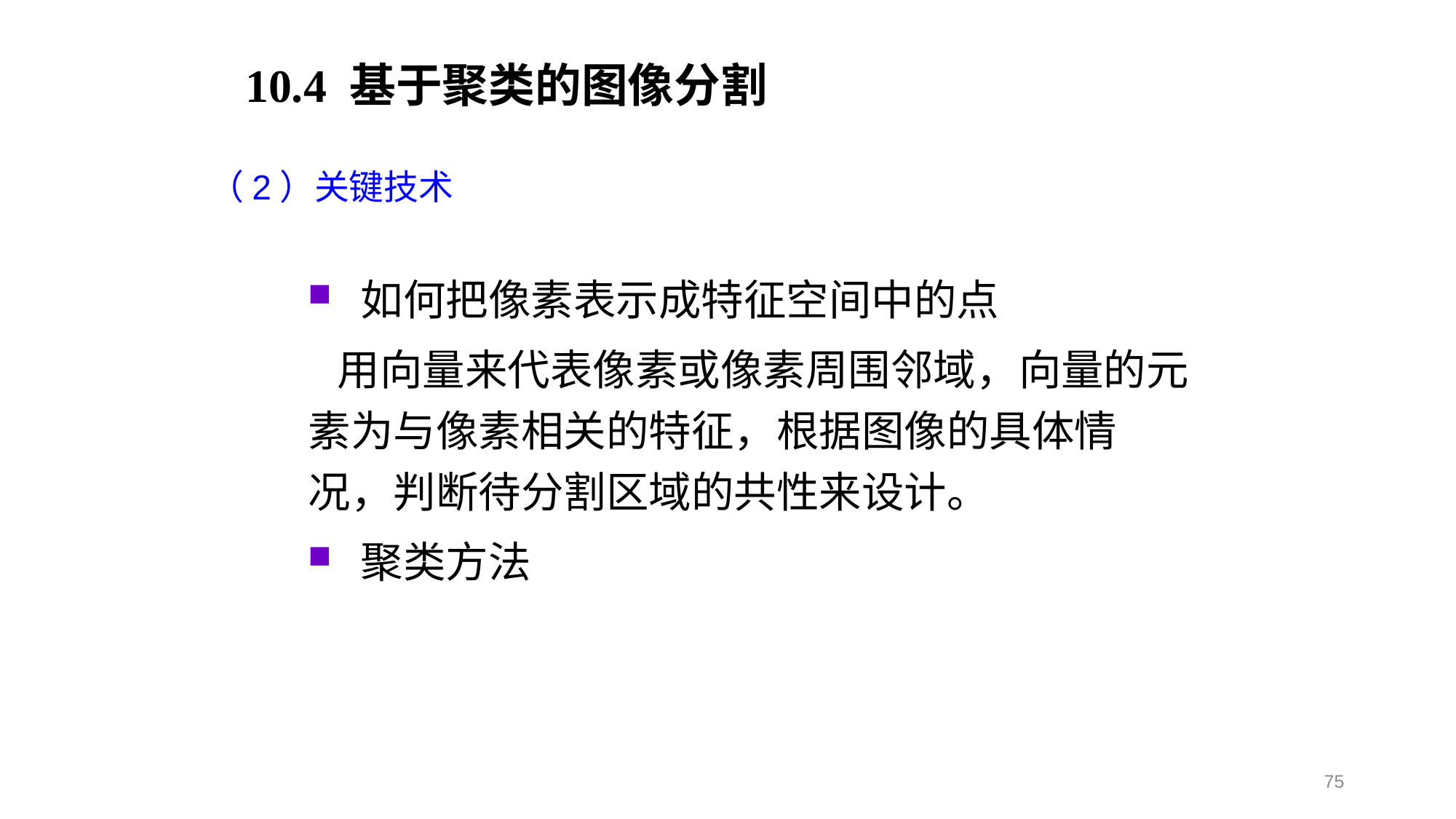

10.4 基于聚类的图像分割
（2）关键技术
如何把像素表示成特征空间中的点
  用向量来代表像素或像素周围邻域，向量的元素为与像素相关的特征，根据图像的具体情况，判断待分割区域的共性来设计。
聚类方法
75